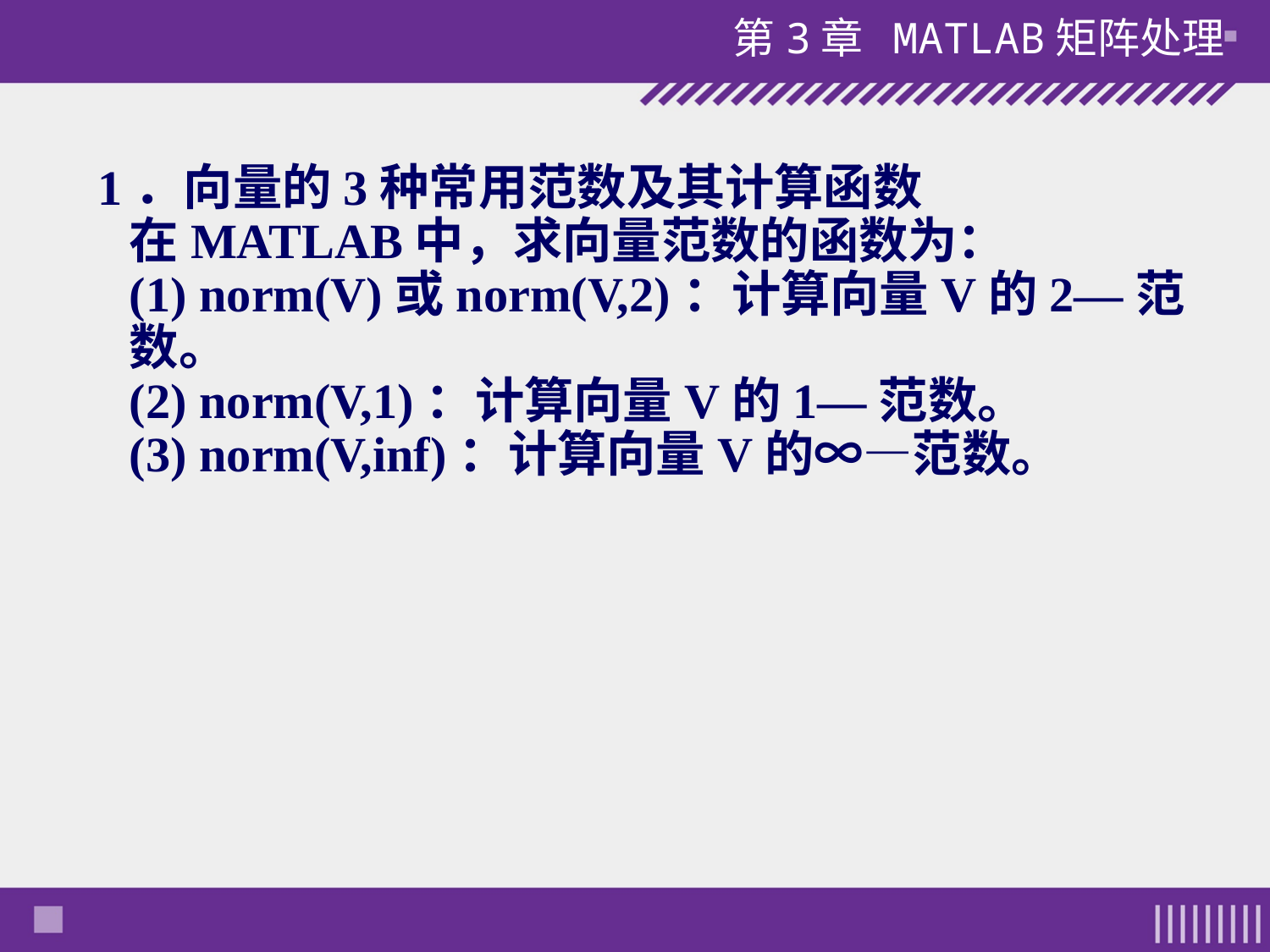

1．向量的3种常用范数及其计算函数
在MATLAB中，求向量范数的函数为：
(1) norm(V)或norm(V,2)：计算向量V的2—范数。
(2) norm(V,1)：计算向量V的1—范数。
(3) norm(V,inf)：计算向量V的∞—范数。